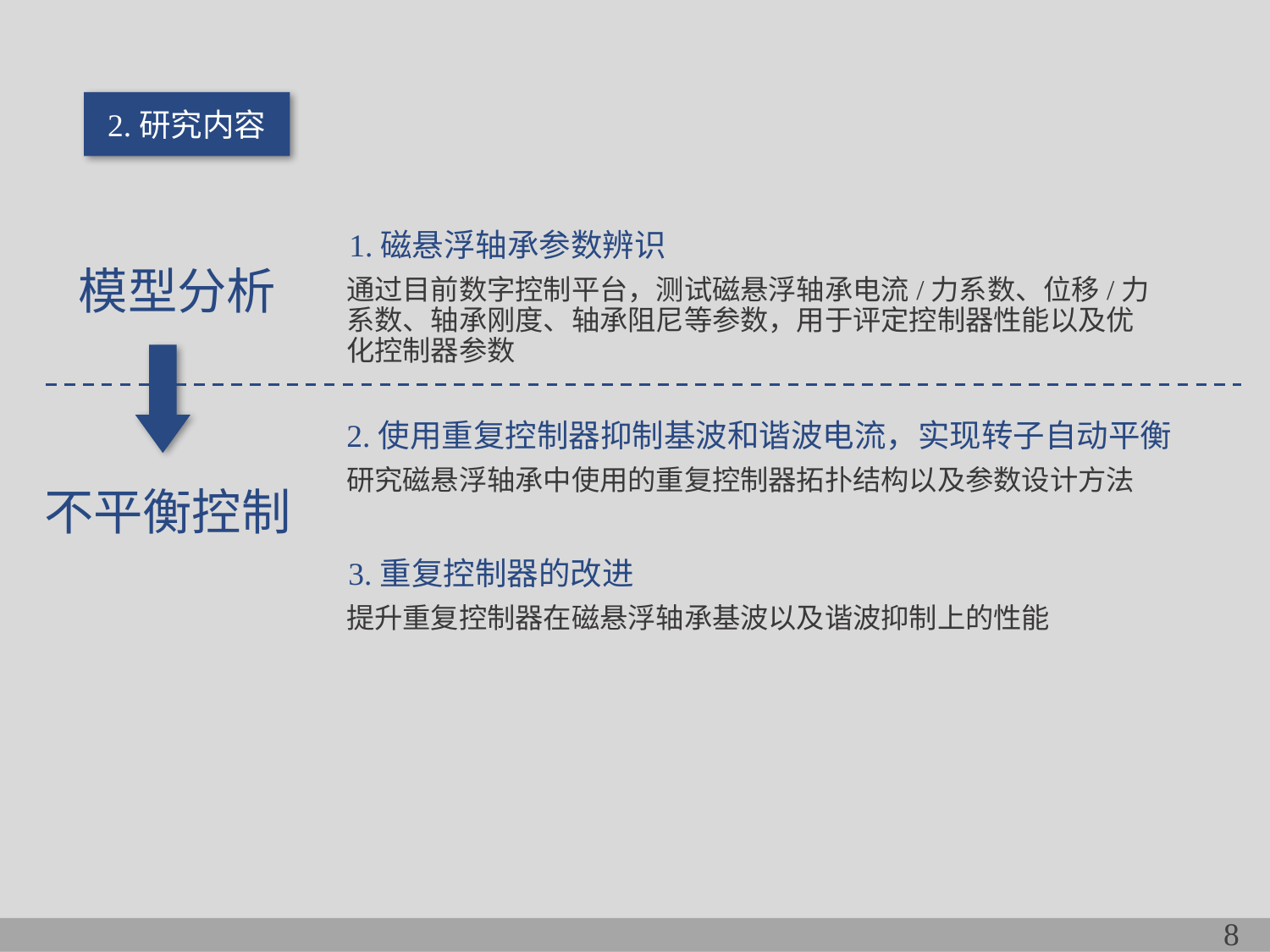

2.研究内容
1.磁悬浮轴承参数辨识
模型分析
通过目前数字控制平台，测试磁悬浮轴承电流/力系数、位移/力系数、轴承刚度、轴承阻尼等参数，用于评定控制器性能以及优化控制器参数

2.使用重复控制器抑制基波和谐波电流，实现转子自动平衡
研究磁悬浮轴承中使用的重复控制器拓扑结构以及参数设计方法
不平衡控制
3.重复控制器的改进
提升重复控制器在磁悬浮轴承基波以及谐波抑制上的性能
8